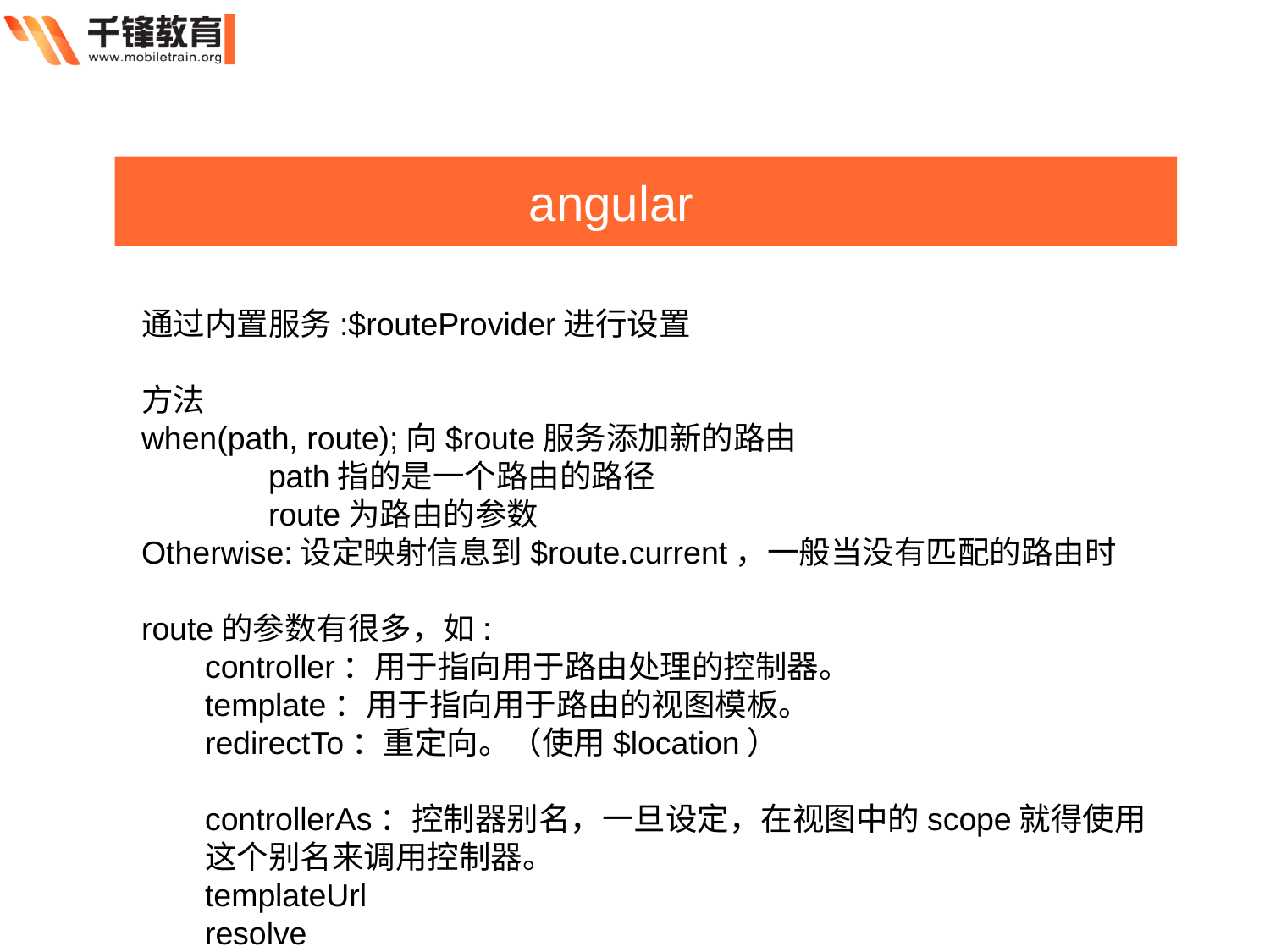

angular
通过内置服务:$routeProvider进行设置

方法
when(path, route);向$route服务添加新的路由
	path指的是一个路由的路径
	route为路由的参数
Otherwise:设定映射信息到$route.current，一般当没有匹配的路由时

route的参数有很多，如:
controller：用于指向用于路由处理的控制器。
template：用于指向用于路由的视图模板。
redirectTo：重定向。（使用$location）

controllerAs：控制器别名，一旦设定，在视图中的scope就得使用这个别名来调用控制器。
templateUrl
resolve